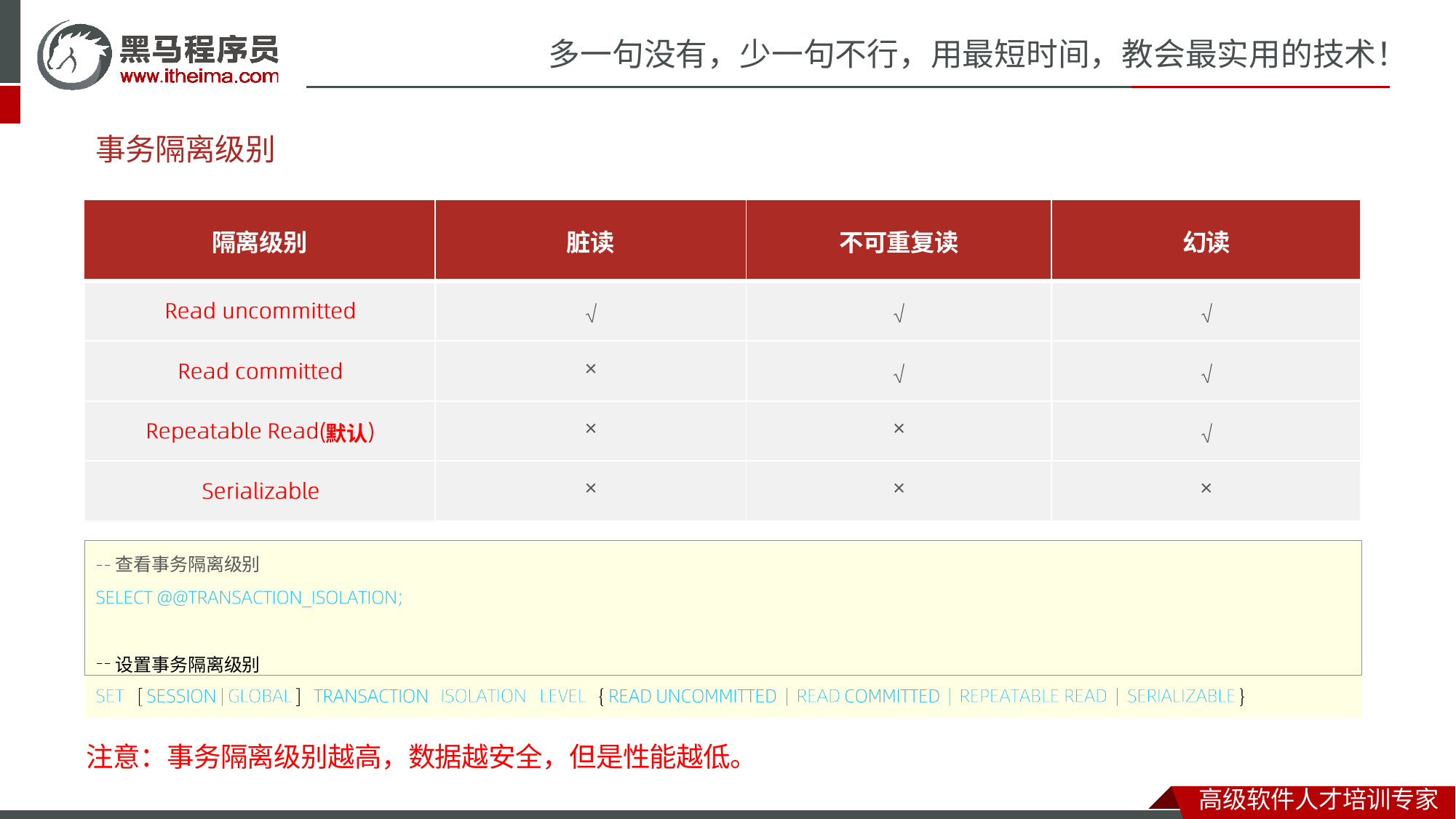

# 多一句没有，少一句不行，用最短时间，教会最实用的技术！

事务隔离级别
| 隔离级别 | 脏读 | 不可重复读 | 幻读 |
| --- | --- | --- | --- |
|  |  |  |  |
|  | × |  |  |
| 默认 | × | × |  |
|  | × | × | × |

查看事务隔离级别

设置事务隔离级别

注意：事务隔离级别越高，数据越安全，但是性能越低。
高级软件人才培训专家